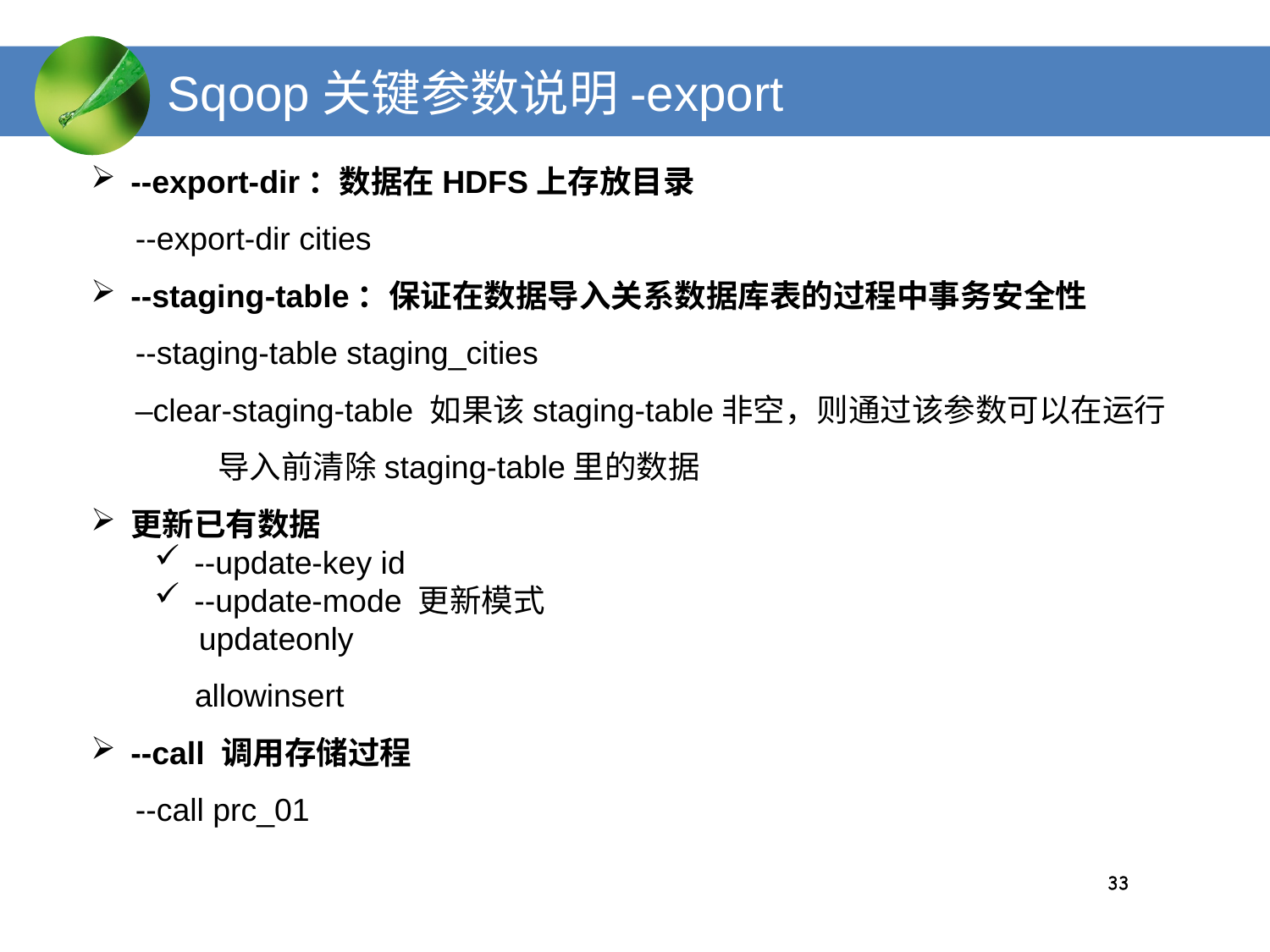

# Sqoop关键参数说明-export
--export-dir：数据在HDFS上存放目录
     --export-dir cities
--staging-table：保证在数据导入关系数据库表的过程中事务安全性
     --staging-table staging_cities
     –clear-staging-table 如果该staging-table非空，则通过该参数可以在运行   	导入前清除staging-table里的数据
更新已有数据
--update-key id
--update-mode 更新模式
     updateonly
         allowinsert
--call 调用存储过程
     --call prc_01